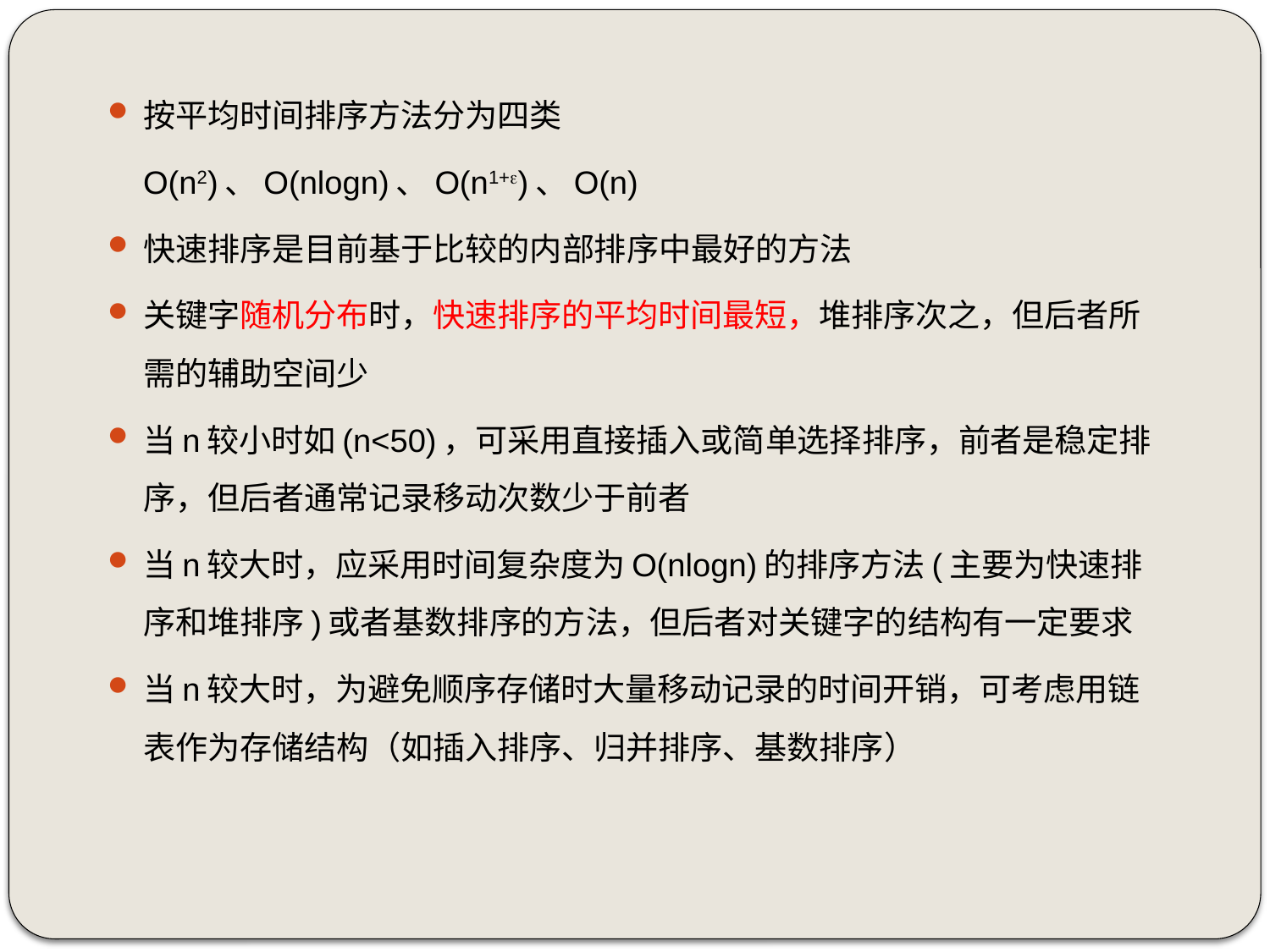

按平均时间排序方法分为四类
    O(n2)、O(nlogn)、O(n1+ε)、O(n)
快速排序是目前基于比较的内部排序中最好的方法
关键字随机分布时，快速排序的平均时间最短，堆排序次之，但后者所需的辅助空间少
当n较小时如(n<50)，可采用直接插入或简单选择排序，前者是稳定排序，但后者通常记录移动次数少于前者
当n较大时，应采用时间复杂度为O(nlogn)的排序方法(主要为快速排序和堆排序)或者基数排序的方法，但后者对关键字的结构有一定要求
当n较大时，为避免顺序存储时大量移动记录的时间开销，可考虑用链表作为存储结构（如插入排序、归并排序、基数排序）